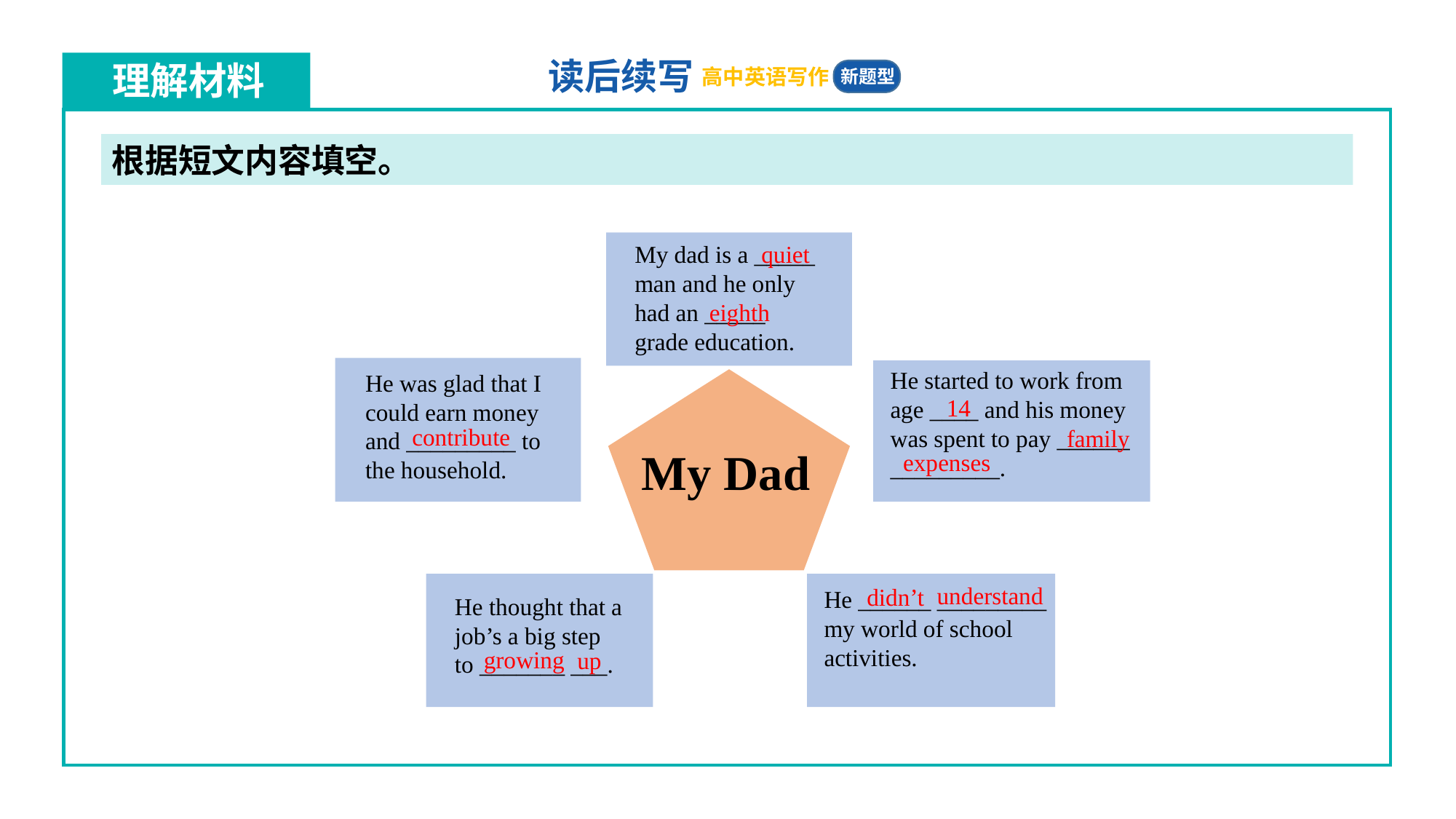

根据短文内容填空。

My dad is a _____ man and he only had an _____ grade education.
quiet
eighth

He started to work from age ____ and his money was spent to pay ______ _________.

He was glad that I could earn money and _________ to the household.

14
contribute
family
My Dad
expenses

understand
didn’t
He ______ _________
my world of school activities.
He thought that a job’s a big step to _______ ___.
growing
up